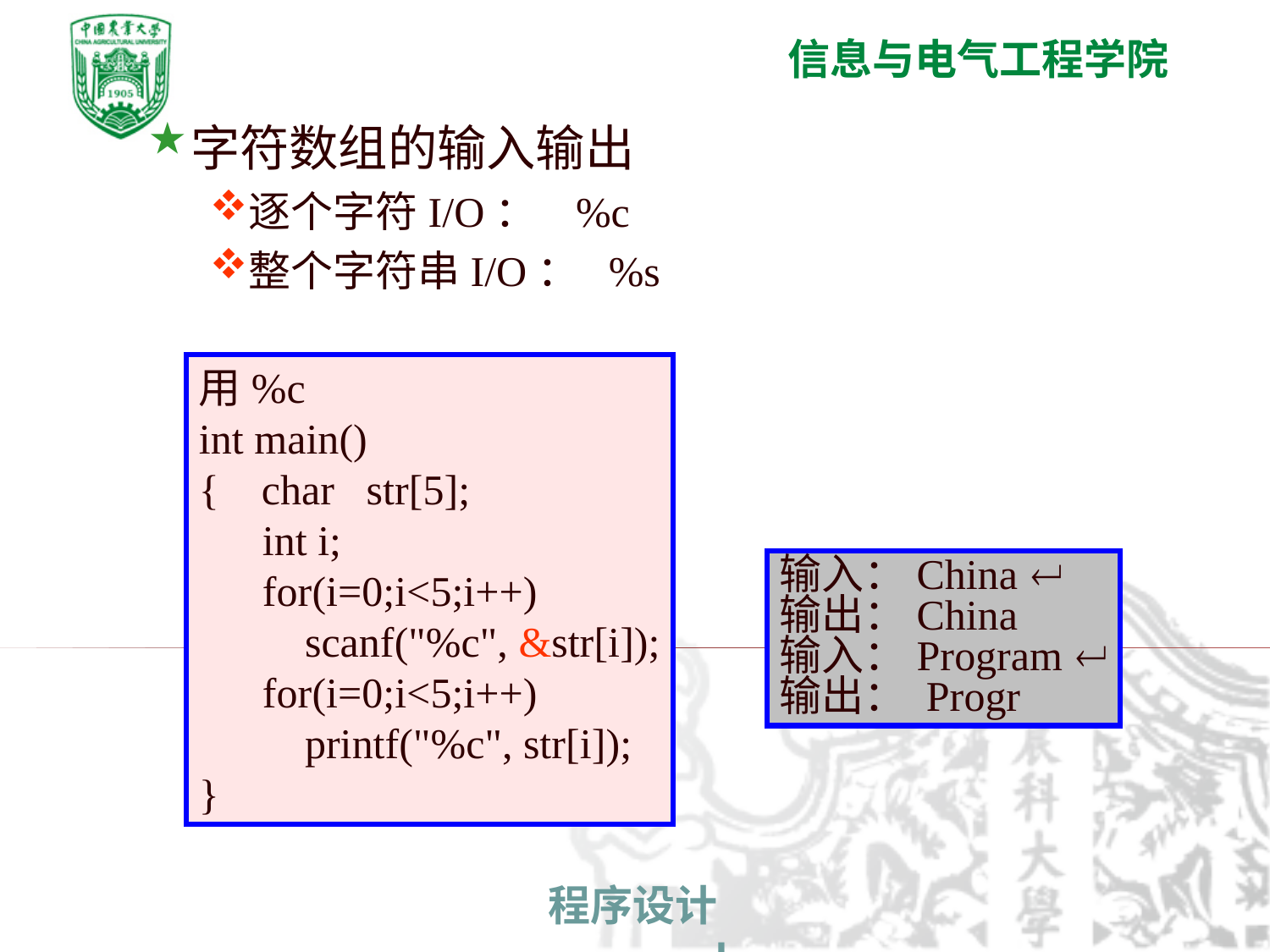

字符数组的输入输出
逐个字符I/O：   %c
整个字符串I/O：  %s
用%c
int main()
{    char   str[5];
      int i;
      for(i=0;i<5;i++)
          scanf("%c", &str[i]);
      for(i=0;i<5;i++)
          printf("%c", str[i]);
}
输入：China ↵
输出：China
输入：Program ↵
输出： Progr